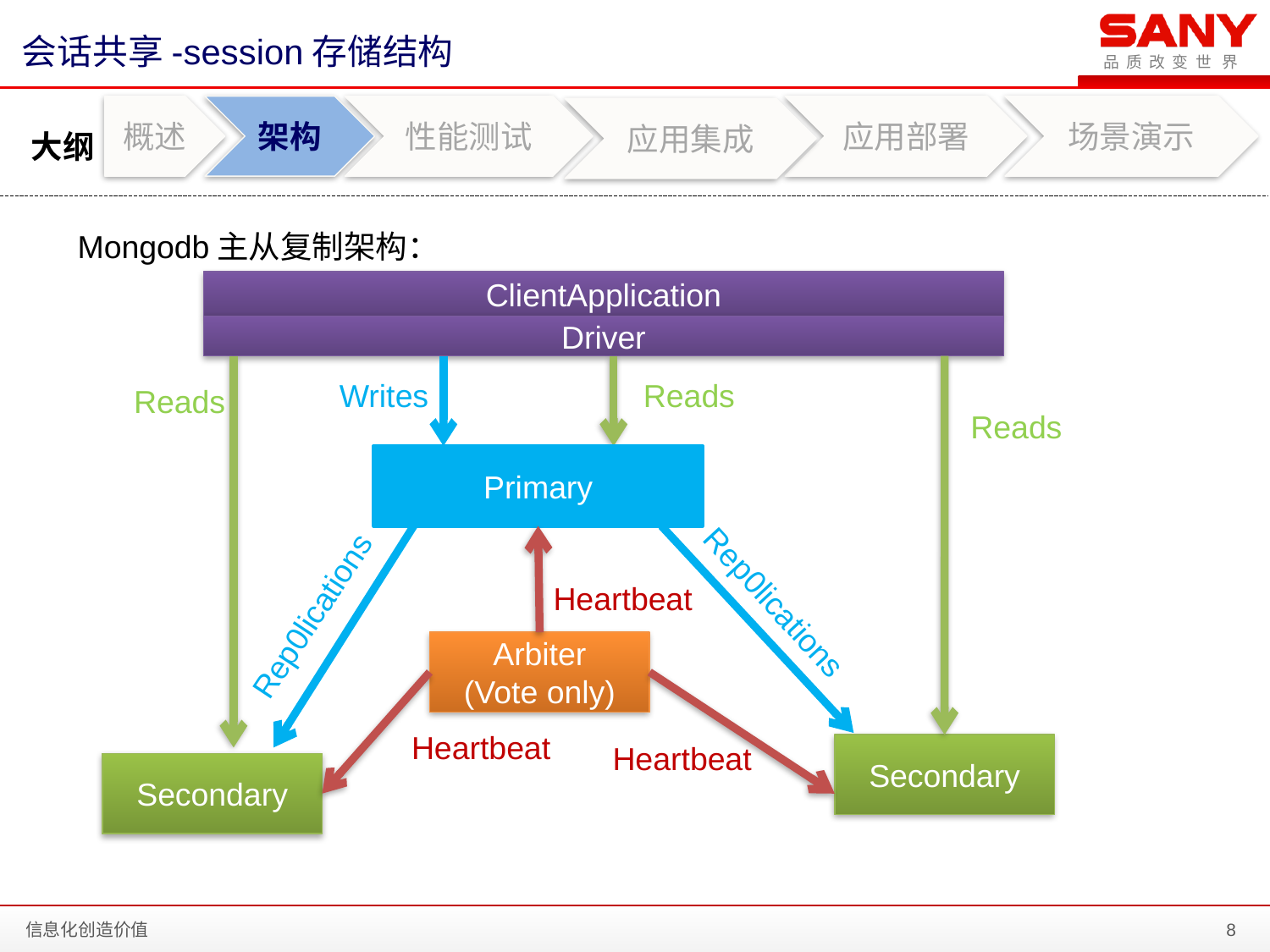

# 会话共享-session存储结构
大纲
应用部署
场景演示
概述
架构
性能测试
应用集成
Mongodb主从复制架构：
ClientApplication
Driver
Reads
Writes
Reads
Reads
Primary
Heartbeat
Rep0lications
Rep0lications
Arbiter
(Vote only)
Heartbeat
Heartbeat
Secondary
Secondary
8
信息化创造价值